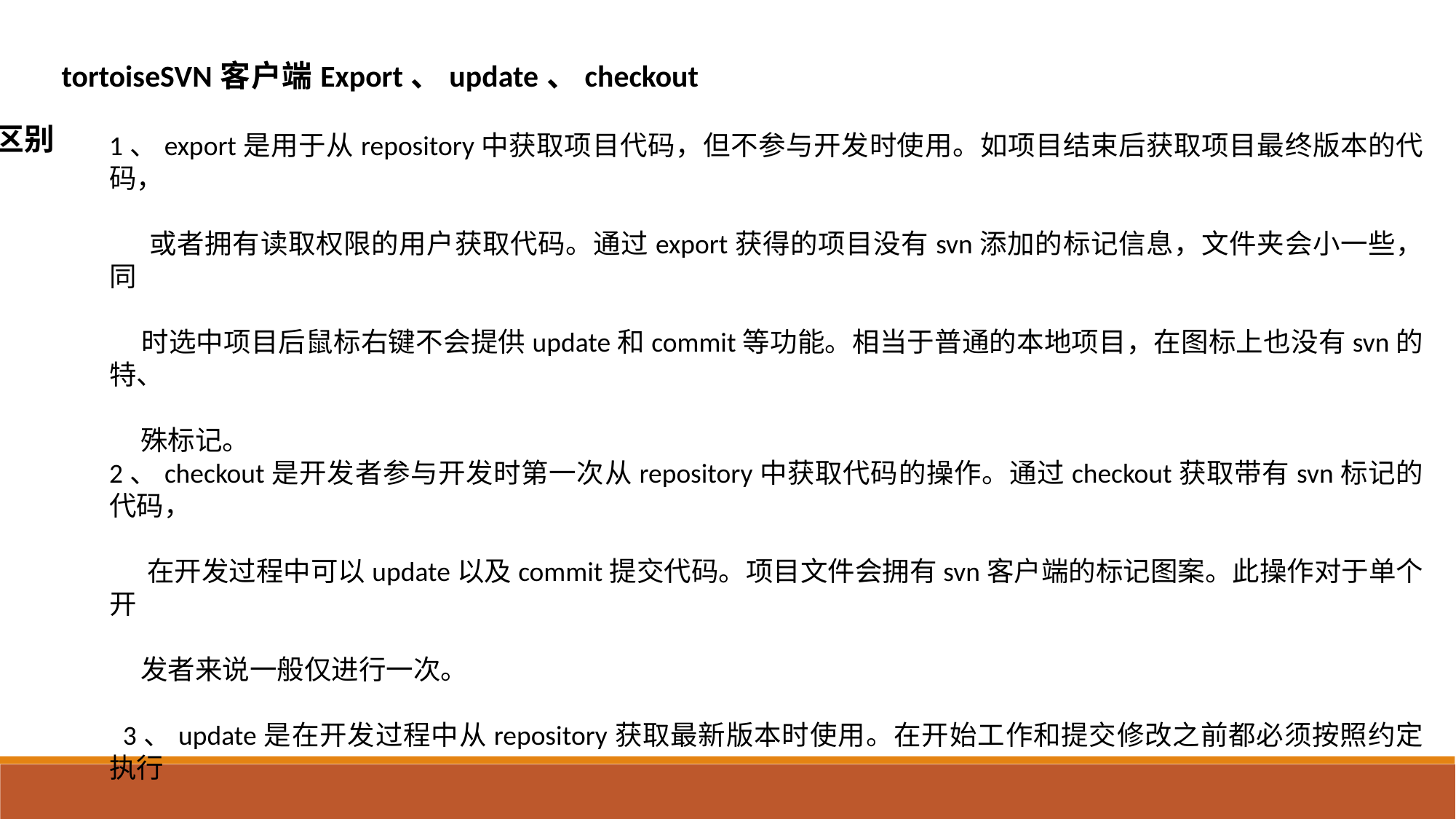

tortoiseSVN客户端Export、update、checkout区别
1、export是用于从repository中获取项目代码，但不参与开发时使用。如项目结束后获取项目最终版本的代码，

     或者拥有读取权限的用户获取代码。通过export获得的项目没有svn添加的标记信息，文件夹会小一些，同

    时选中项目后鼠标右键不会提供update和commit等功能。相当于普通的本地项目，在图标上也没有svn的特、

    殊标记。
2、checkout是开发者参与开发时第一次从repository中获取代码的操作。通过checkout获取带有svn标记的代码，

     在开发过程中可以update以及commit提交代码。项目文件会拥有svn客户端的标记图案。此操作对于单个开

    发者来说一般仅进行一次。

  3、update是在开发过程中从repository获取最新版本时使用。在开始工作和提交修改之前都必须按照约定执行

      update，如果repository中最新版与本机版本冲突。需要解决冲突后才能commit。